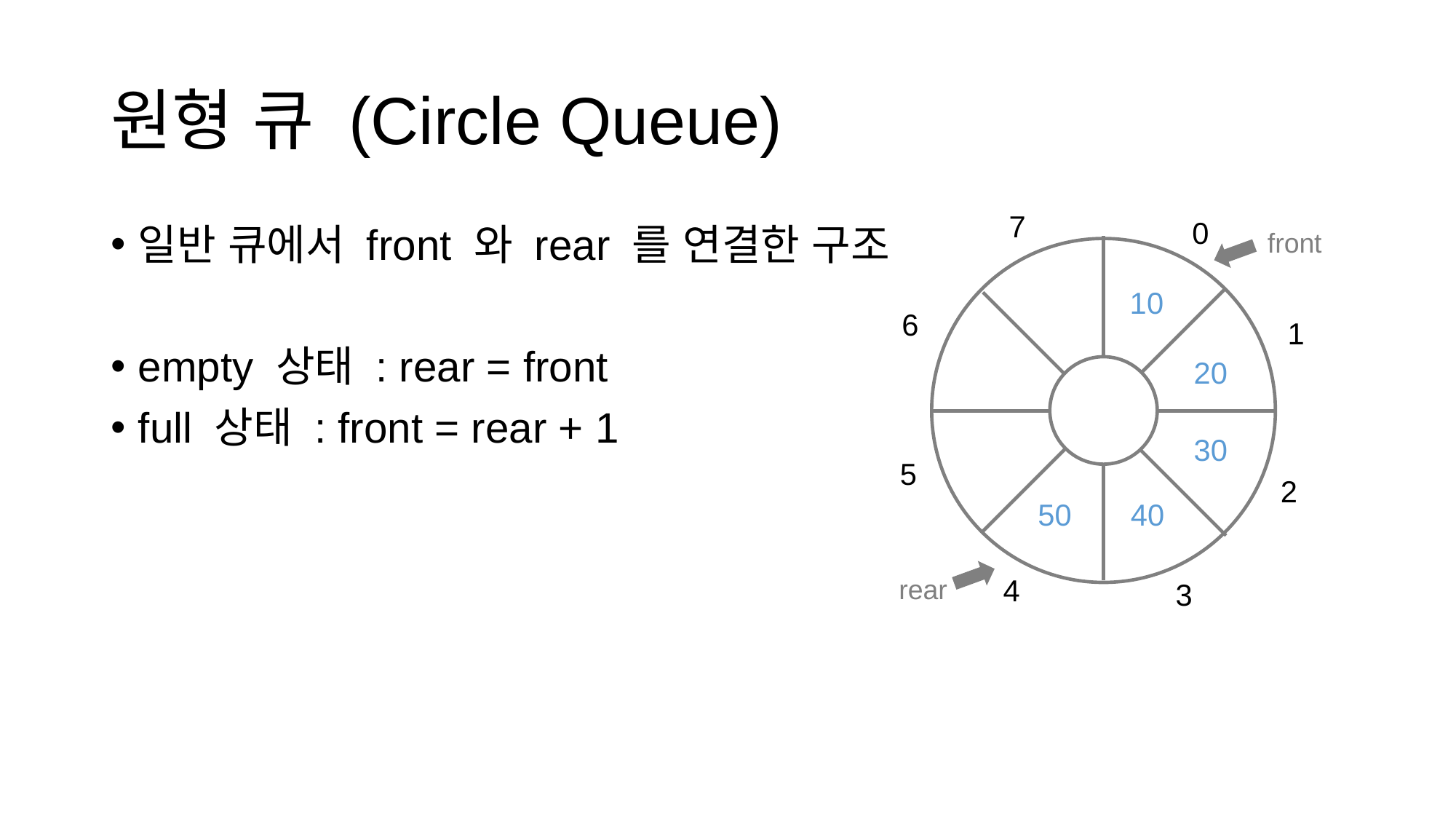

# 원형 큐 (Circle Queue)
7
0
front

10
6
1
20
30
5
2
40
50

4
rear
3
일반 큐에서 front 와 rear 를 연결한 구조

empty 상태 : rear = front
full 상태 : front = rear + 1